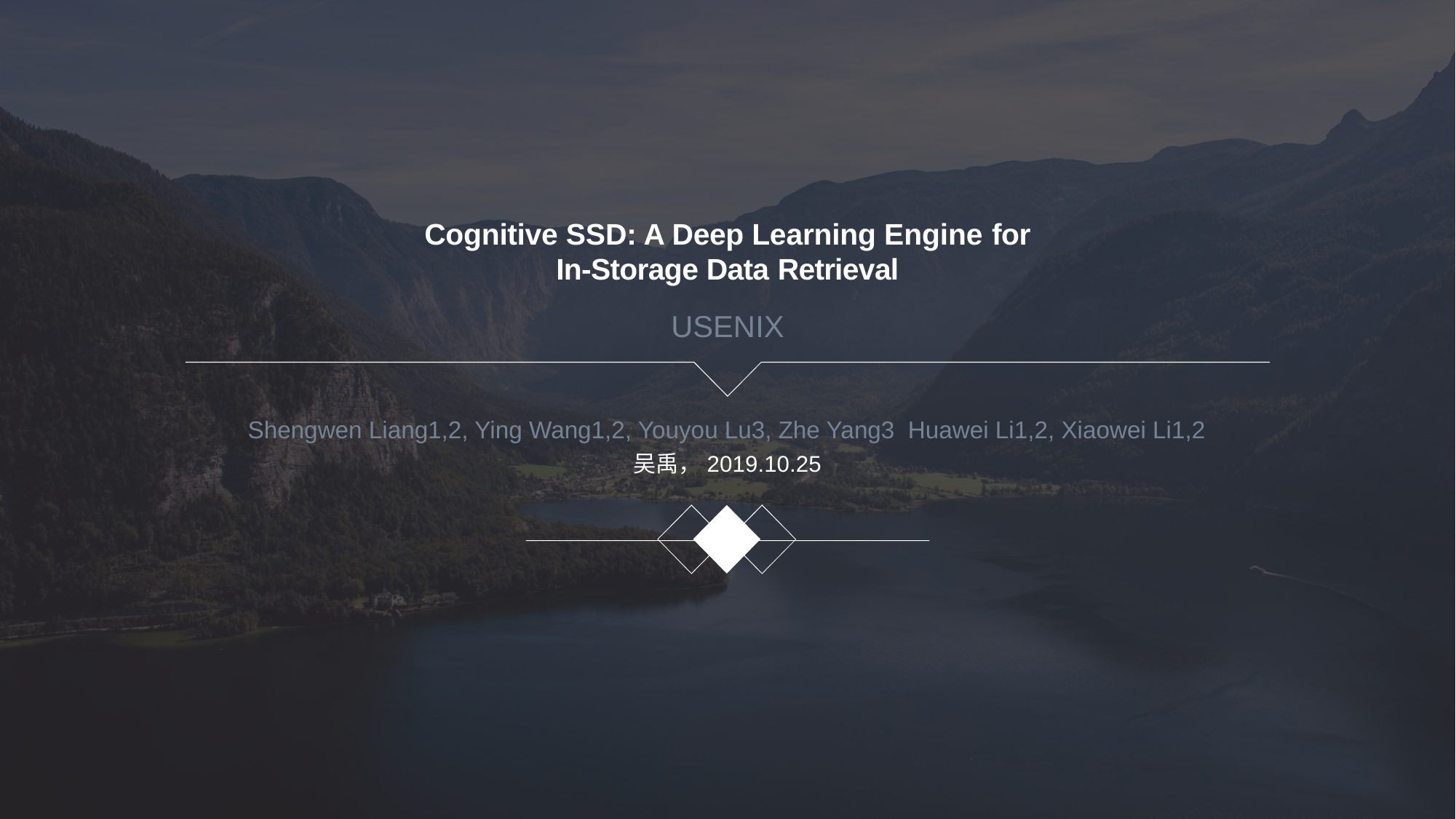

# Cognitive SSD: A Deep Learning Engine for In-Storage Data Retrieval
USENIX
Shengwen Liang1,2, Ying Wang1,2, Youyou Lu3, Zhe Yang3  Huawei Li1,2, Xiaowei Li1,2
吴禹，2019.10.25